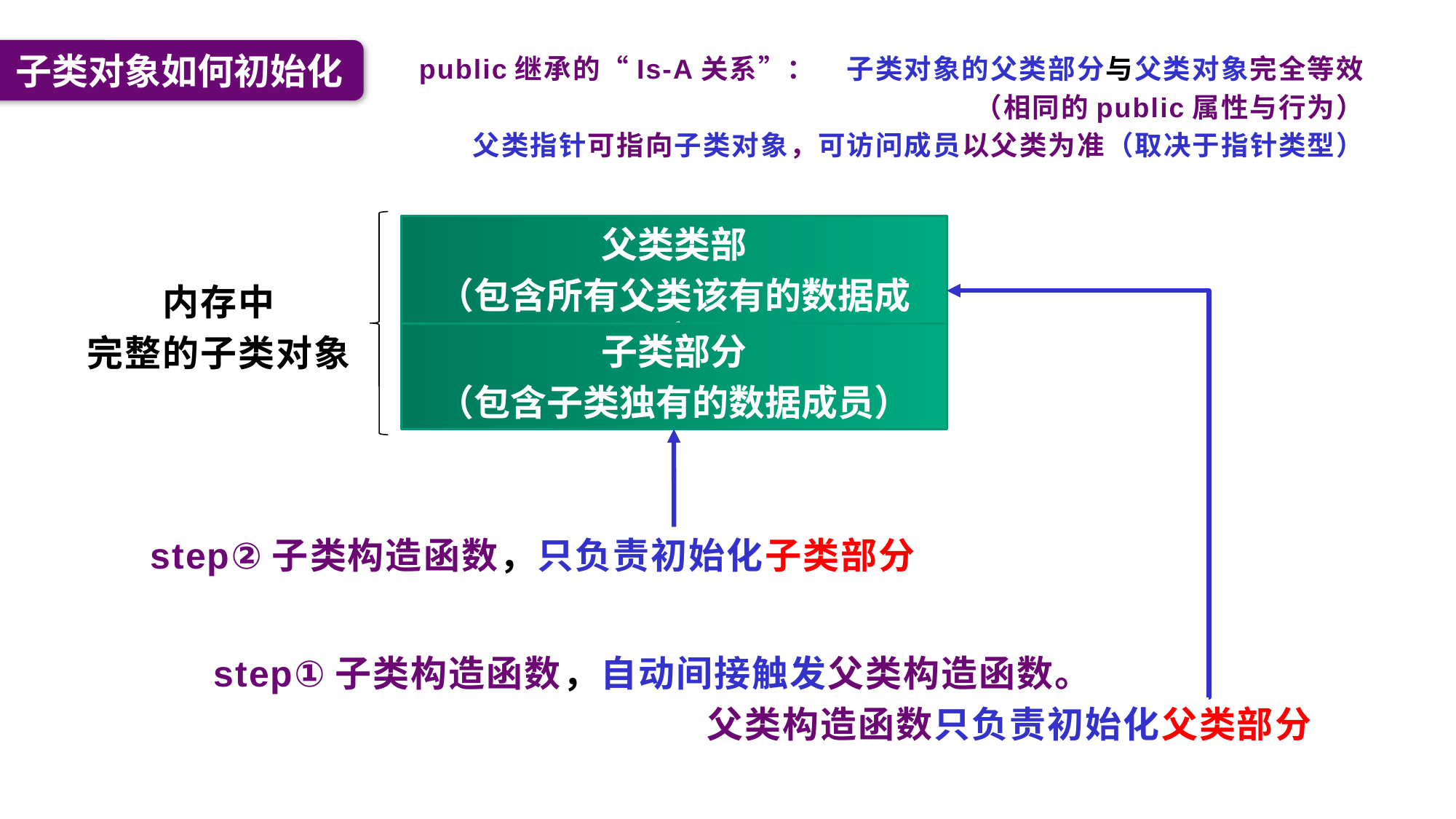

子类对象如何初始化
public继承的“Is-A关系”：    子类对象的父类部分与父类对象完全等效
（相同的public属性与行为）
父类指针可指向子类对象，可访问成员以父类为准（取决于指针类型）

父类类部
（包含所有父类该有的数据成员）
内存中
完整的子类对象
子类部分
（包含子类独有的数据成员）
step②子类构造函数，只负责初始化子类部分
step①子类构造函数，自动间接触发父类构造函数。
                                                  父类构造函数只负责初始化父类部分
10